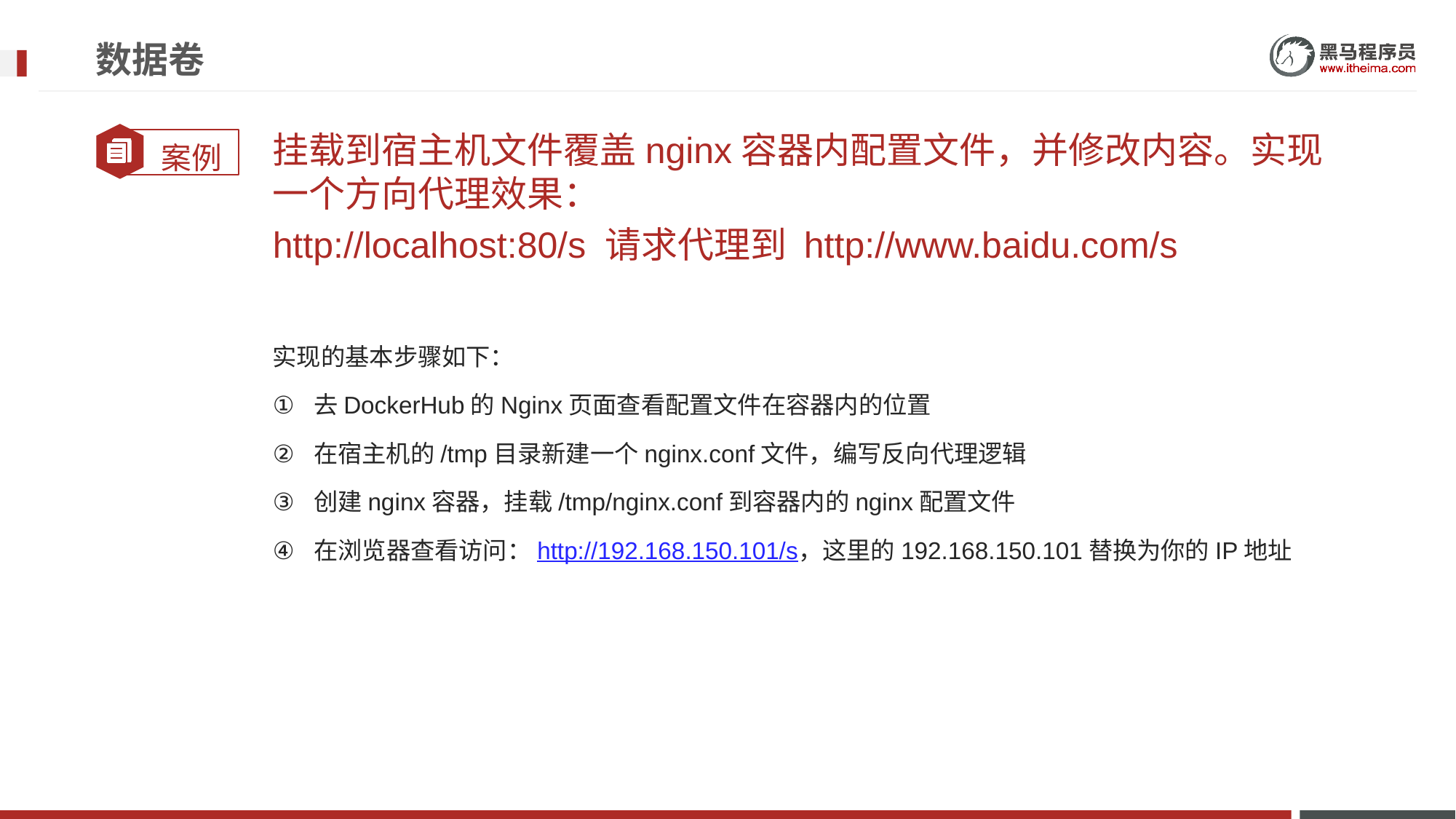

# 数据卷
挂载到宿主机文件覆盖nginx容器内配置文件，并修改内容。实现一个方向代理效果：
http://localhost:80/s 请求代理到 http://www.baidu.com/s
实现的基本步骤如下：
去DockerHub的Nginx页面查看配置文件在容器内的位置
在宿主机的/tmp目录新建一个nginx.conf文件，编写反向代理逻辑
创建nginx容器，挂载/tmp/nginx.conf到容器内的nginx配置文件
在浏览器查看访问：http://192.168.150.101/s，这里的192.168.150.101替换为你的IP地址